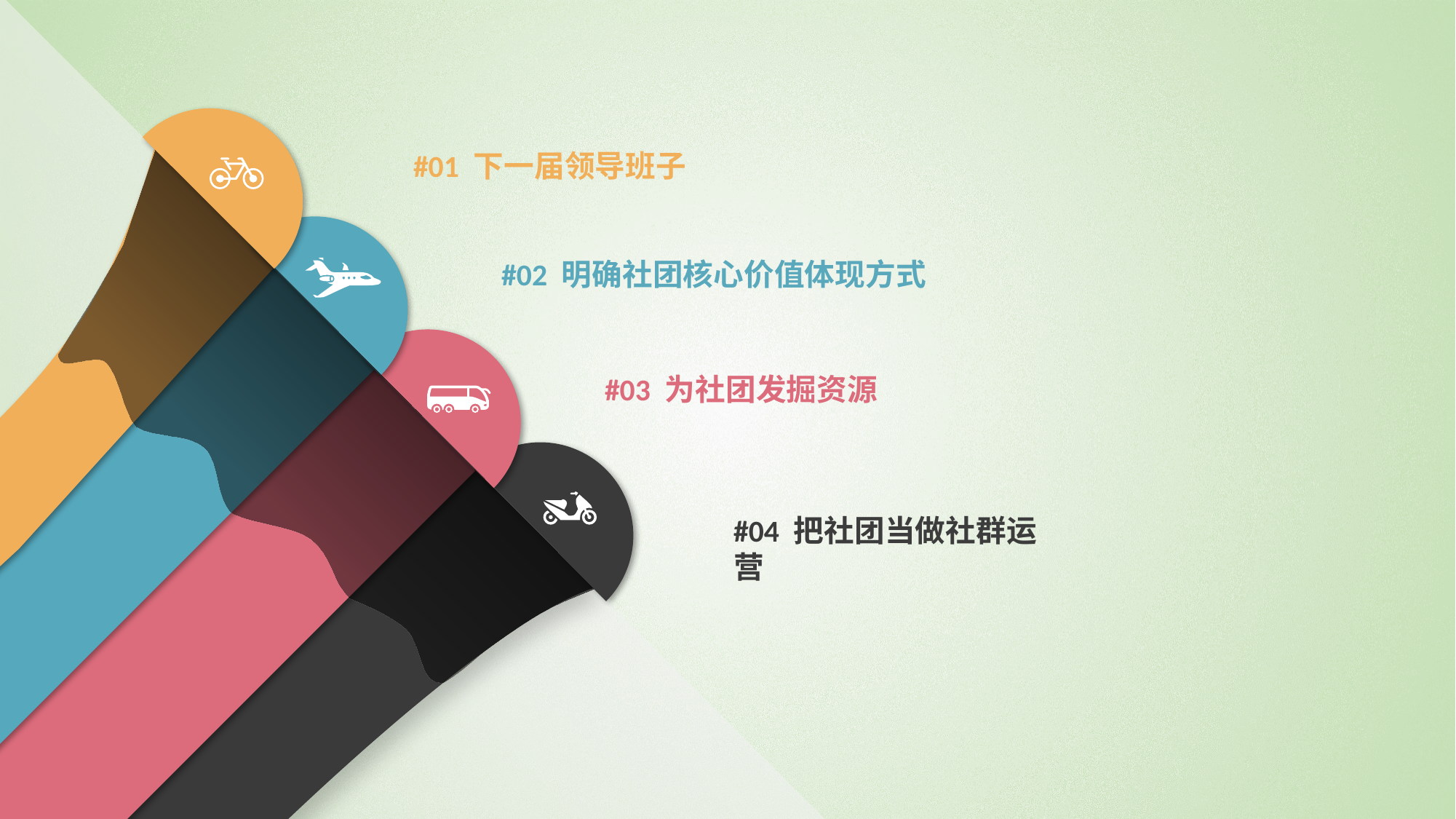

#01 下一届领导班子

#02 明确社团核心价值体现方式

#03 为社团发掘资源

#04 把社团当做社群运营